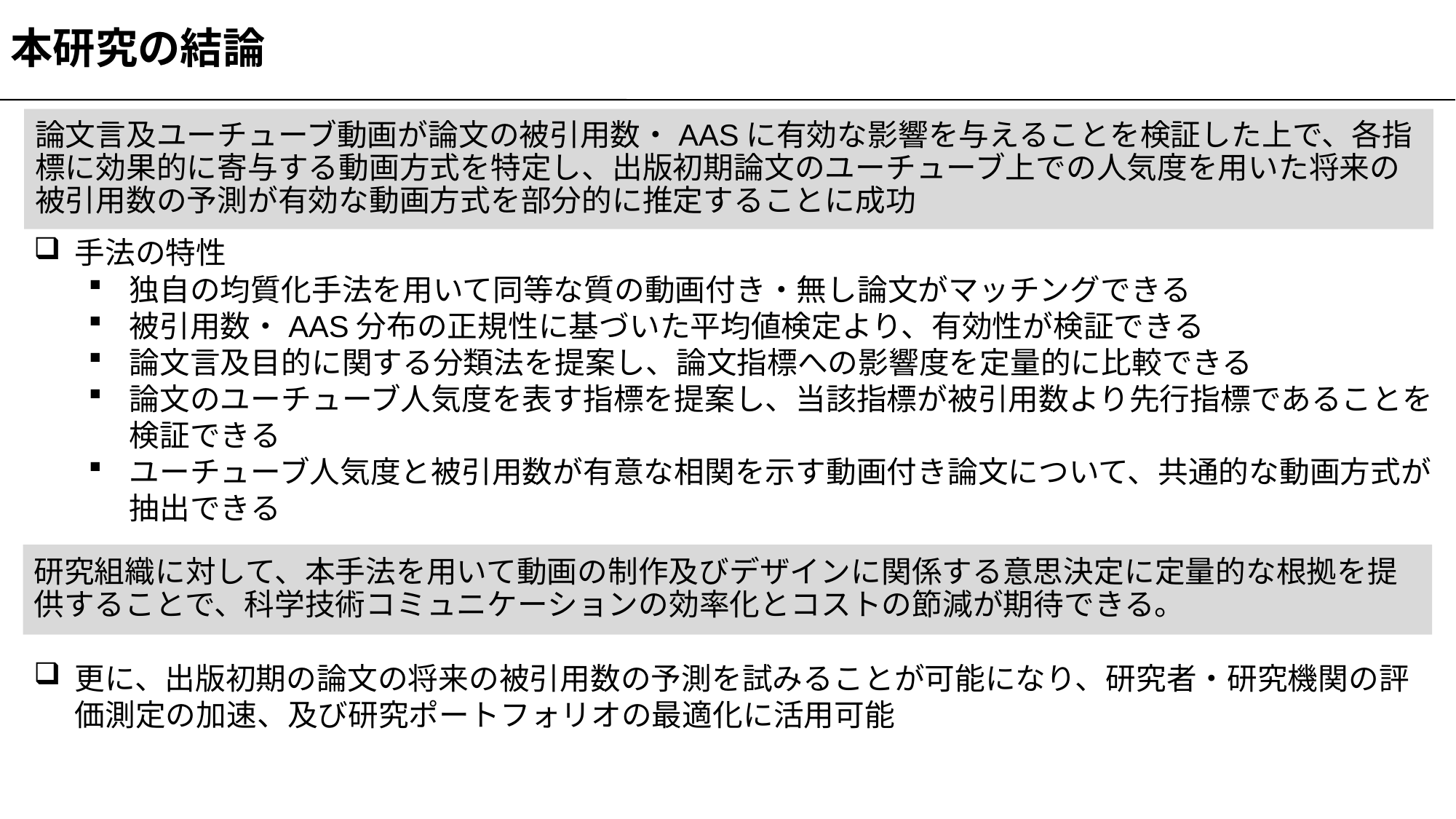

本研究の結論
論文言及ユーチューブ動画が論文の被引用数・AASに有効な影響を与えることを検証した上で、各指標に効果的に寄与する動画方式を特定し、出版初期論文のユーチューブ上での人気度を用いた将来の被引用数の予測が有効な動画方式を部分的に推定することに成功
手法の特性
独自の均質化手法を用いて同等な質の動画付き・無し論文がマッチングできる
被引用数・AAS分布の正規性に基づいた平均値検定より、有効性が検証できる
論文言及目的に関する分類法を提案し、論文指標への影響度を定量的に比較できる
論文のユーチューブ人気度を表す指標を提案し、当該指標が被引用数より先行指標であることを検証できる
ユーチューブ人気度と被引用数が有意な相関を示す動画付き論文について、共通的な動画方式が抽出できる
研究組織に対して、本手法を用いて動画の制作及びデザインに関係する意思決定に定量的な根拠を提供することで、科学技術コミュニケーションの効率化とコストの節減が期待できる。
更に、出版初期の論文の将来の被引用数の予測を試みることが可能になり、研究者・研究機関の評価測定の加速、及び研究ポートフォリオの最適化に活用可能